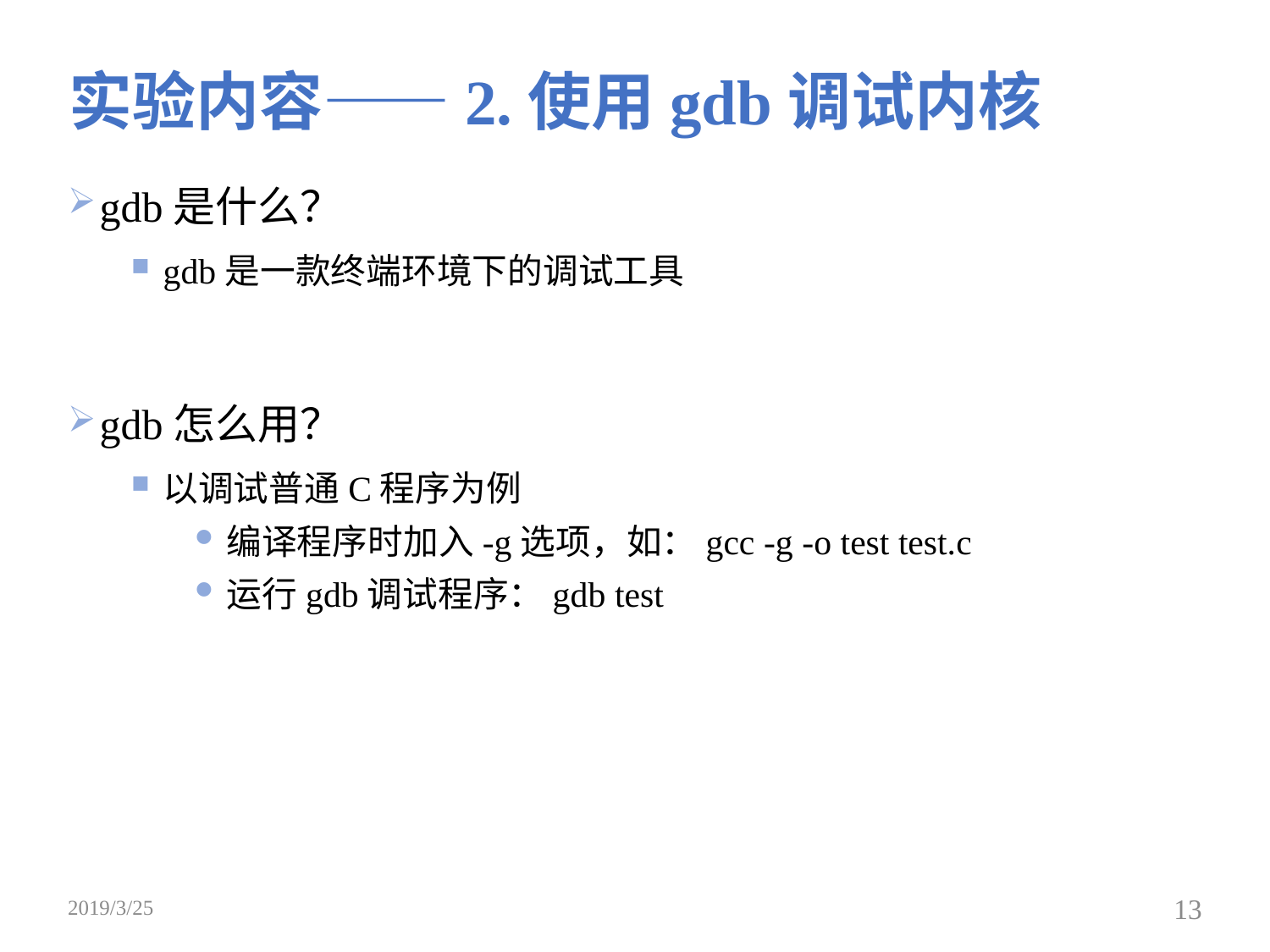

# 实验内容——2.使用gdb调试内核
gdb是什么？
gdb是一款终端环境下的调试工具

gdb怎么用？
以调试普通C程序为例
编译程序时加入-g选项，如：gcc -g -o test test.c
运行gdb调试程序：gdb test
2019/3/25
13